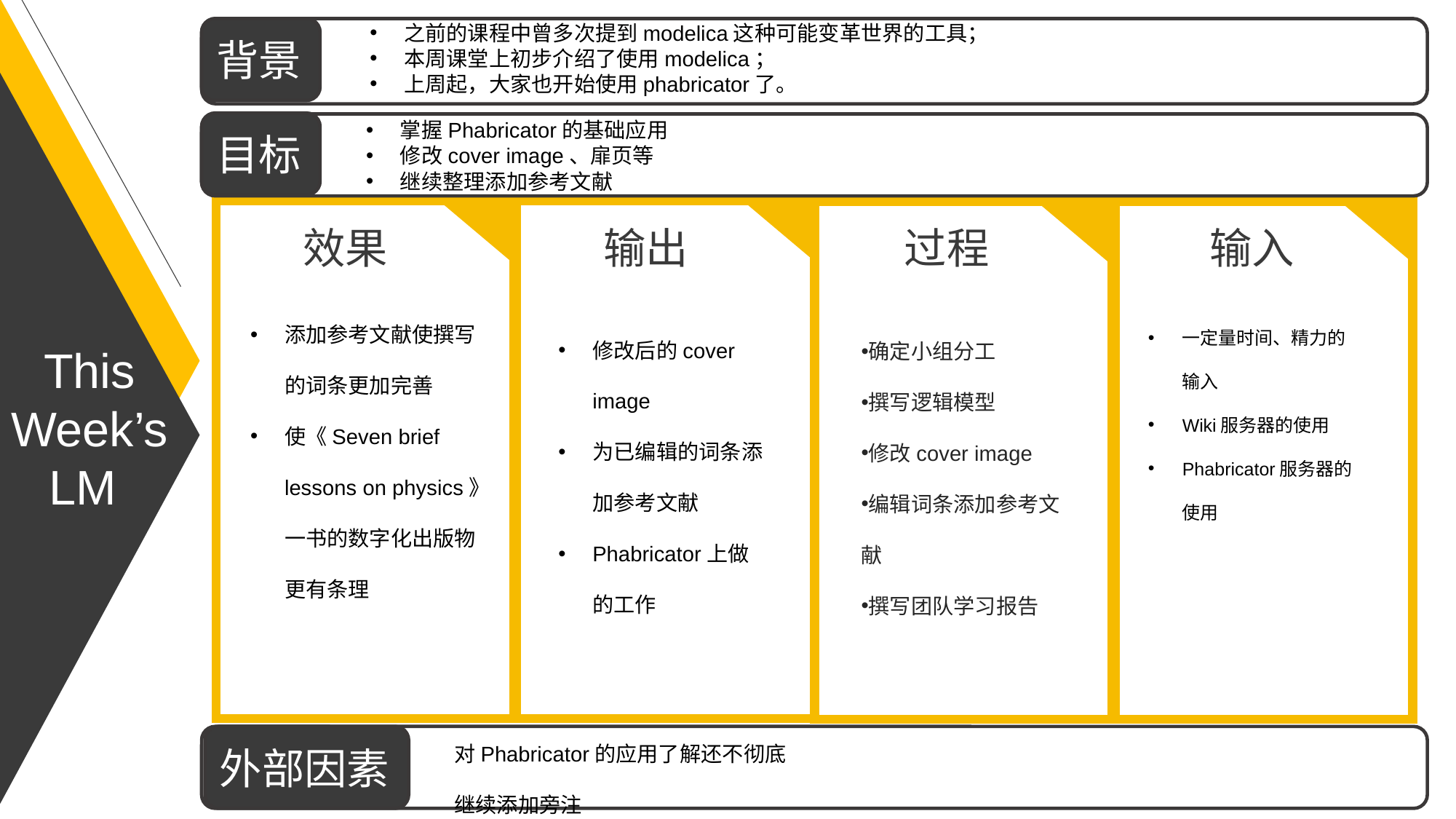

之前的课程中曾多次提到modelica这种可能变革世界的工具；
本周课堂上初步介绍了使用modelica；
上周起，大家也开始使用phabricator了。

背景
目标

效果
输出
过程
输入

外部因素
掌握Phabricator的基础应用
修改cover image、扉页等
继续整理添加参考文献
添加参考文献使撰写的词条更加完善
使《Seven brief lessons on physics》一书的数字化出版物更有条理
一定量时间、精力的输入
Wiki服务器的使用
Phabricator服务器的使用
修改后的cover image
为已编辑的词条添加参考文献
Phabricator上做的工作
确定小组分工
撰写逻辑模型
修改cover image
编辑词条添加参考文献
撰写团队学习报告
This
Week’s
LM
对Phabricator的应用了解还不彻底
继续添加旁注